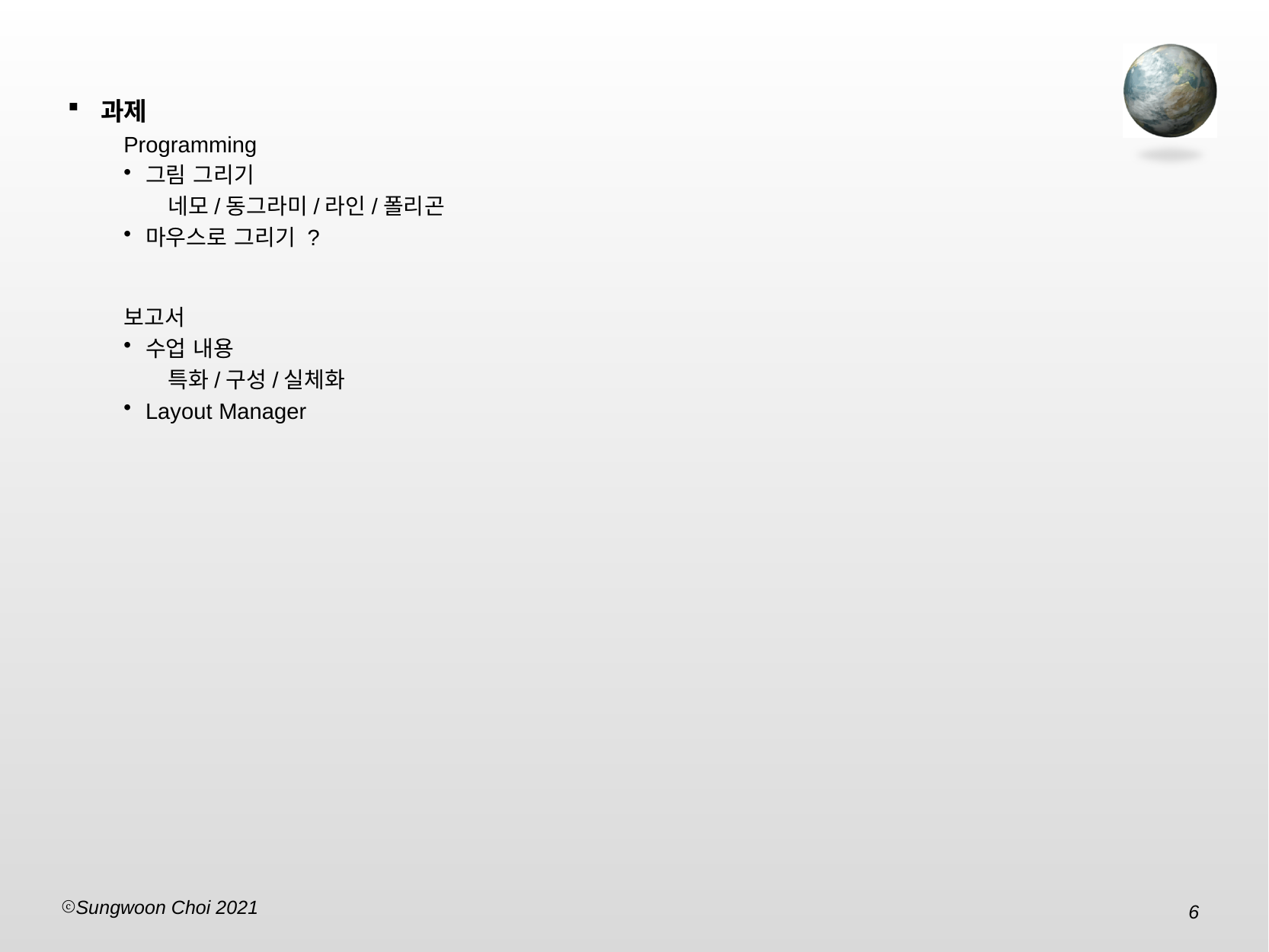

과제
Programming
그림 그리기
네모/동그라미/라인/폴리곤
마우스로 그리기 ?

보고서
수업 내용
특화/구성/실체화
Layout Manager

Sungwoon Choi 2021
6